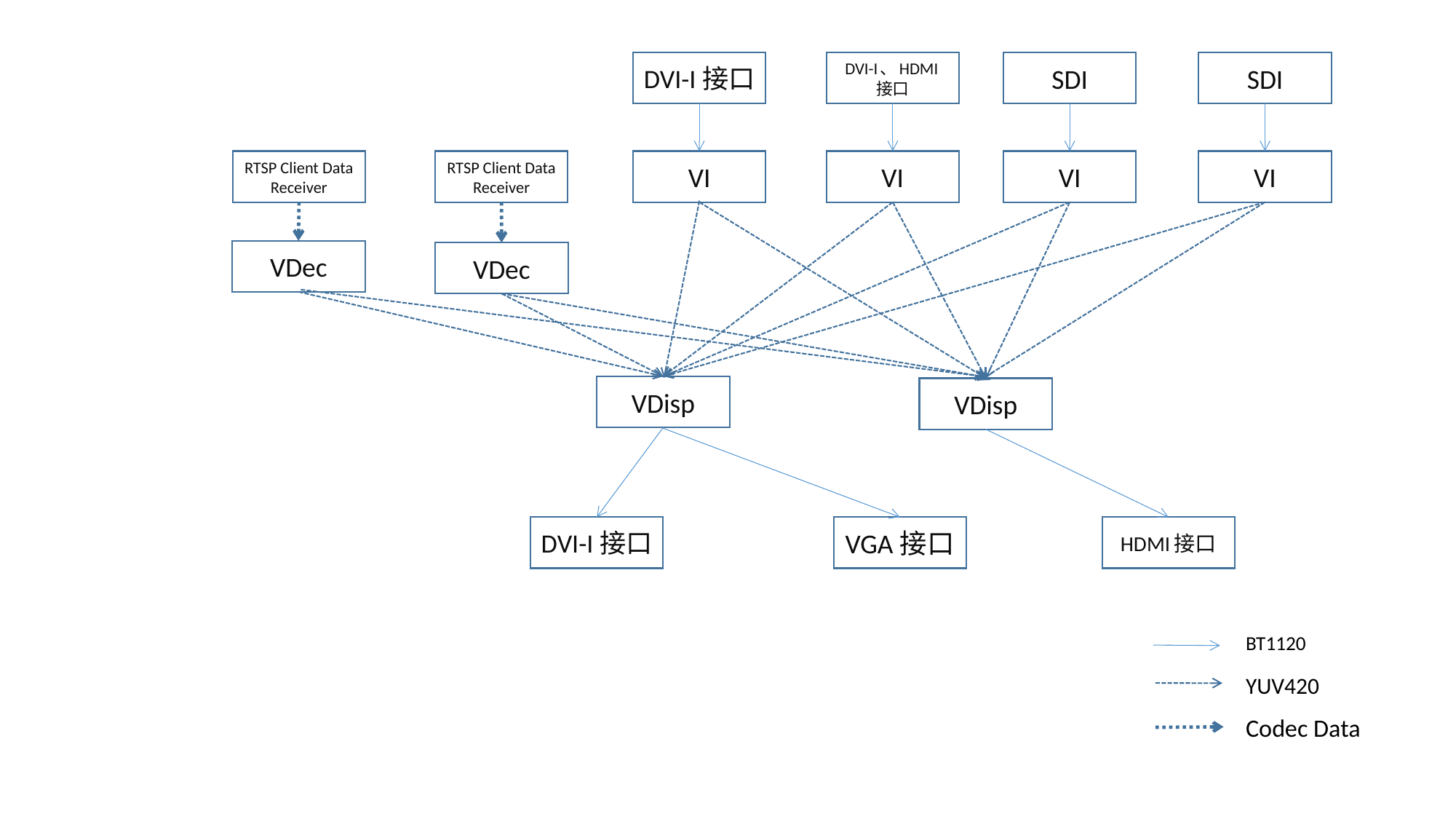

DVI-I接口
DVI-I、HDMI接口
SDI
SDI
RTSP Client Data Receiver
RTSP Client Data Receiver
VI
VI
VI
VI
VDec
VDec
VDisp
VDisp
DVI-I接口
VGA接口
HDMI接口
BT1120
YUV420
Codec Data